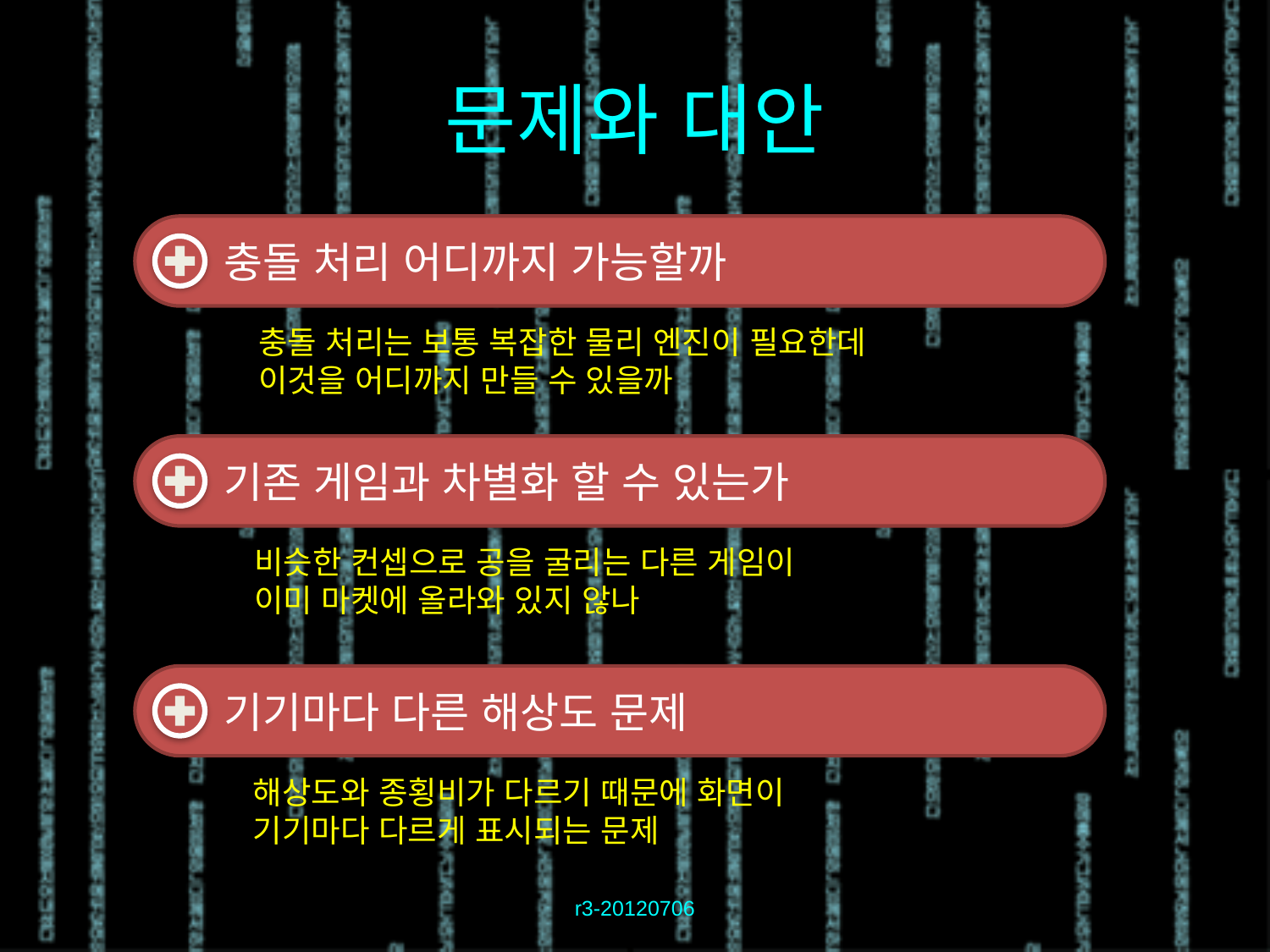

# 문제와 대안
충돌 처리 어디까지 가능할까

충돌 처리는 보통 복잡한 물리 엔진이 필요한데
이것을 어디까지 만들 수 있을까
기존 게임과 차별화 할 수 있는가

비슷한 컨셉으로 공을 굴리는 다른 게임이
이미 마켓에 올라와 있지 않나
기기마다 다른 해상도 문제

해상도와 종횡비가 다르기 때문에 화면이
기기마다 다르게 표시되는 문제
r3-20120706